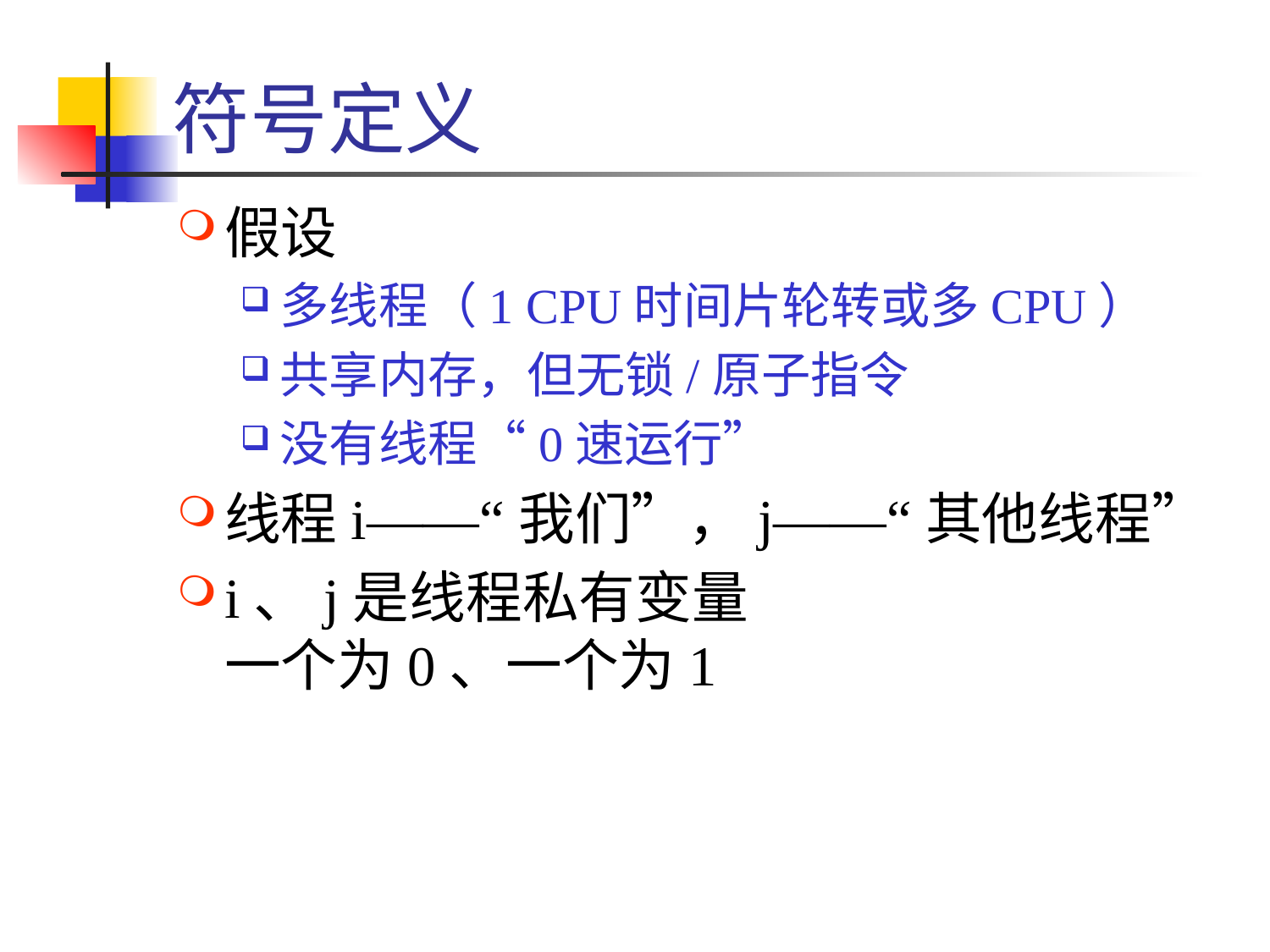

# 符号定义
假设
多线程（1 CPU时间片轮转或多CPU）
共享内存，但无锁/原子指令
没有线程“0速运行”
线程i——“我们”，j——“其他线程”
i、j是线程私有变量
一个为0、一个为1